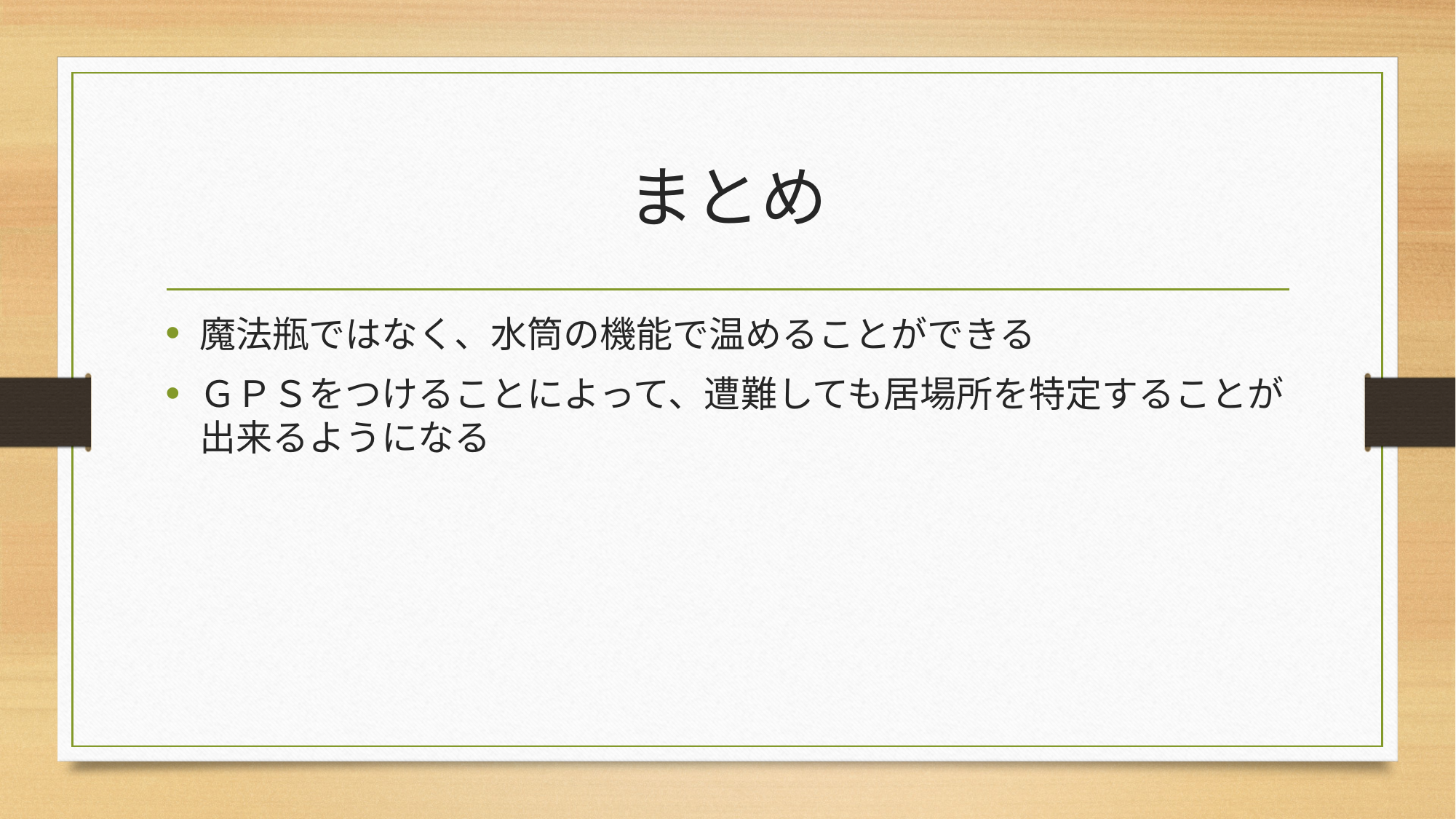

# まとめ
魔法瓶ではなく、水筒の機能で温めることができる
ＧＰＳをつけることによって、遭難しても居場所を特定することが出来るようになる